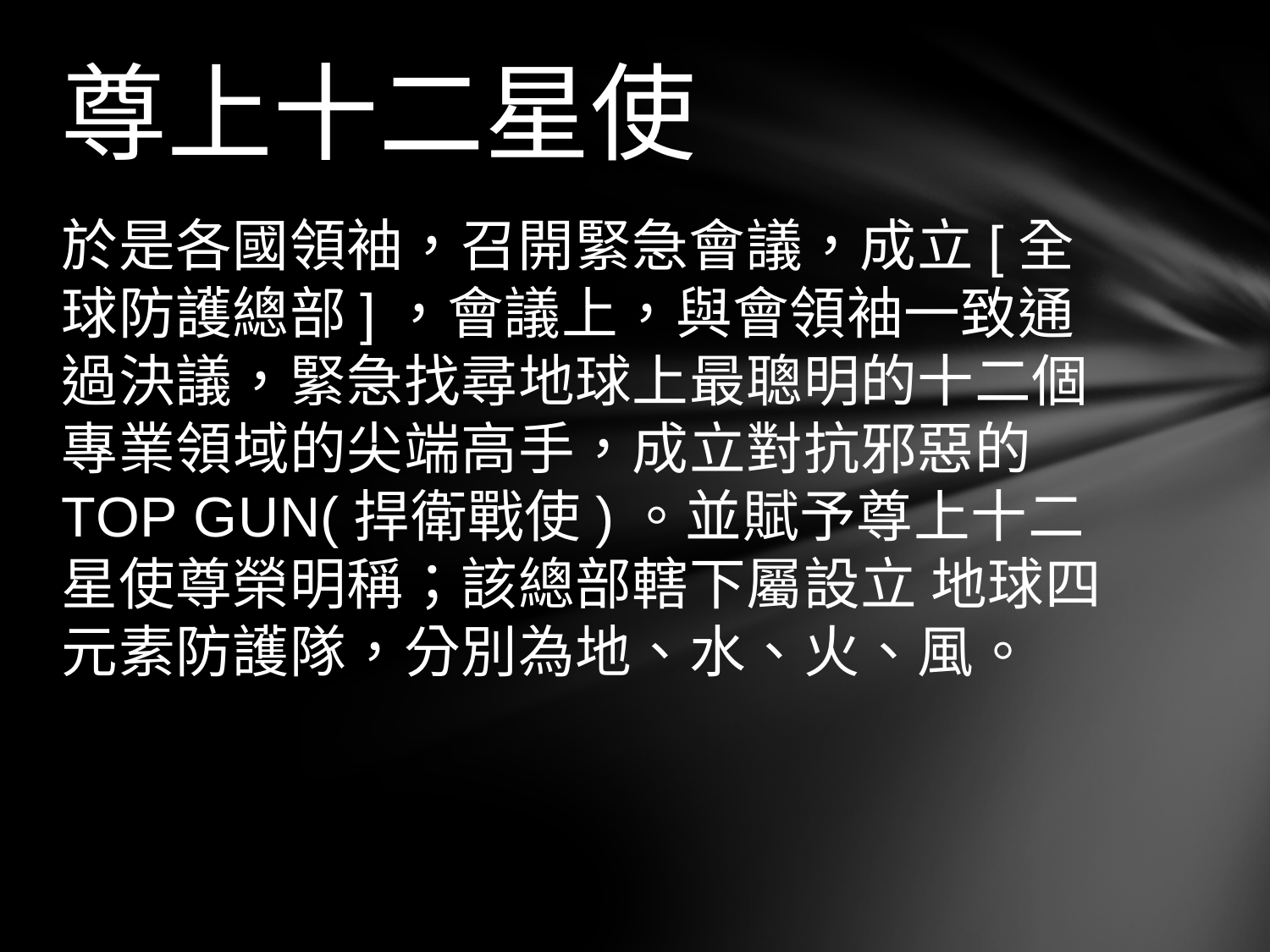

# 尊上十二星使
於是各國領袖，召開緊急會議，成立[全球防護總部]，會議上，與會領袖一致通過決議，緊急找尋地球上最聰明的十二個專業領域的尖端高手，成立對抗邪惡的TOP GUN(捍衛戰使)。並賦予尊上十二星使尊榮明稱；該總部轄下屬設立 地球四元素防護隊，分別為地、水、火、風。